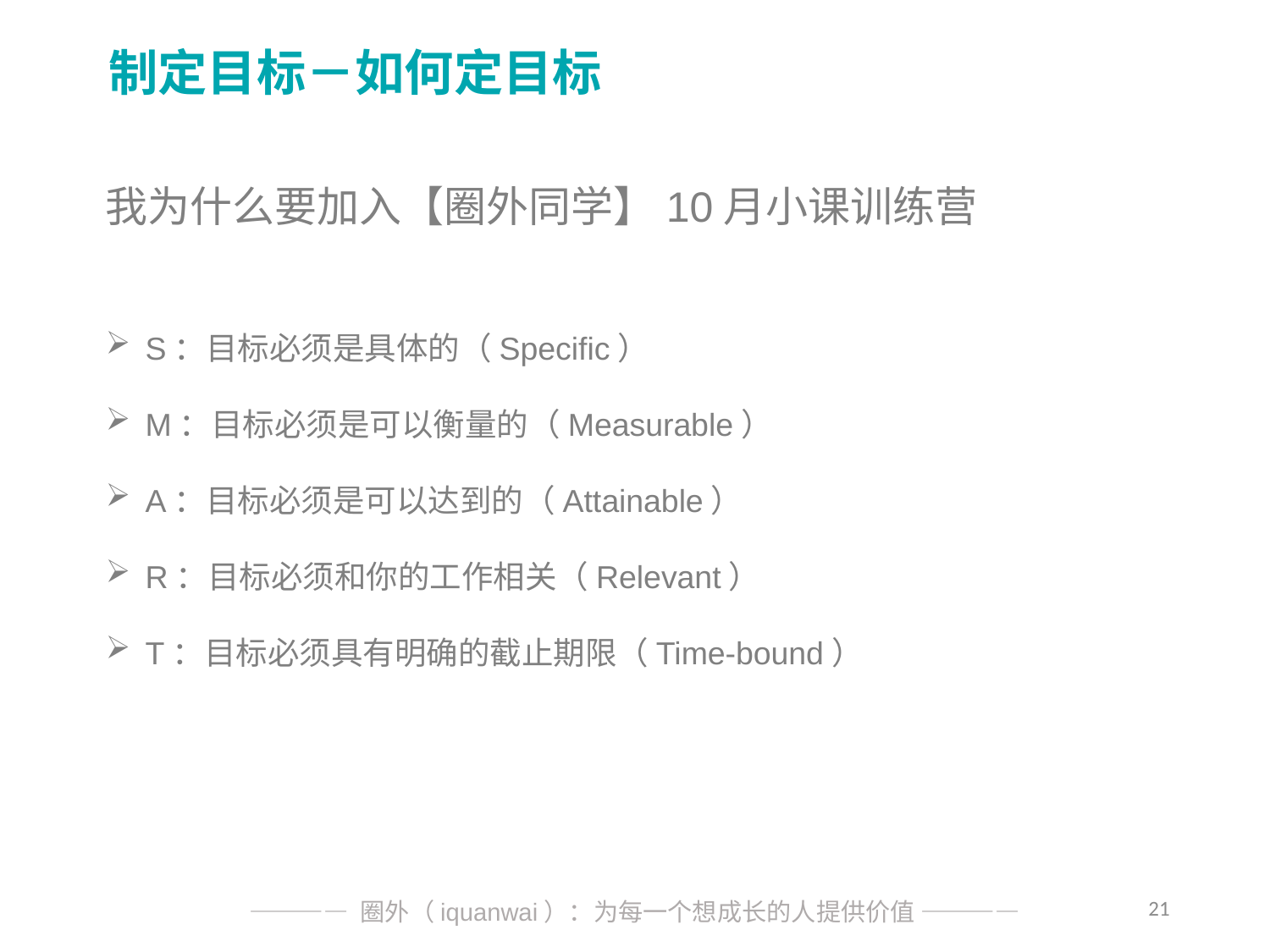

制定目标－如何定目标
我为什么要加入【圈外同学】10月小课训练营

S：目标必须是具体的（Specific）
M：目标必须是可以衡量的（Measurable）
A：目标必须是可以达到的（Attainable）
R：目标必须和你的工作相关（Relevant）
T：目标必须具有明确的截止期限（Time-bound）

21